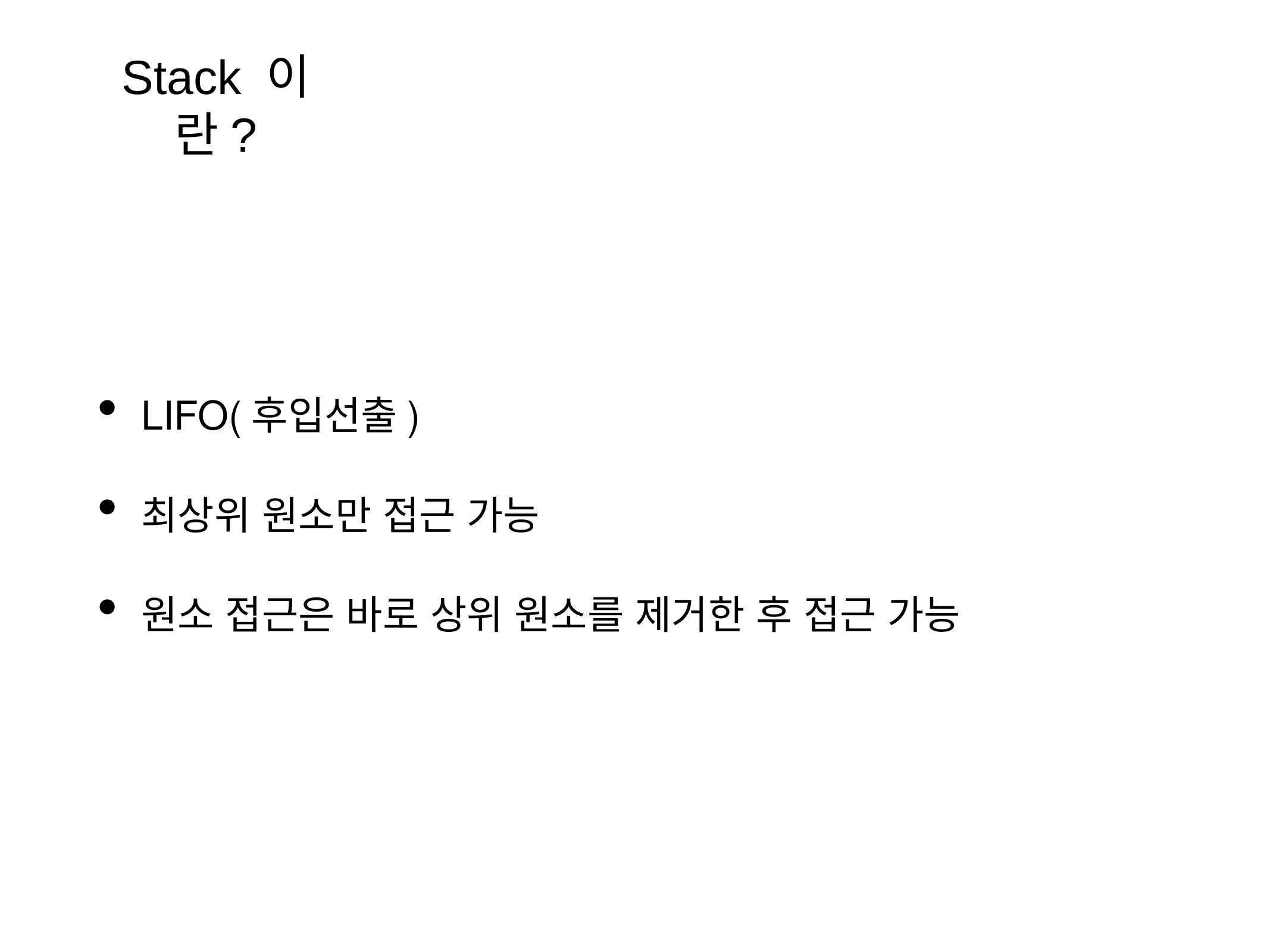

# Stack 이란?
LIFO(후입선출)
최상위 원소만 접근 가능
원소 접근은 바로 상위 원소를 제거한 후 접근 가능